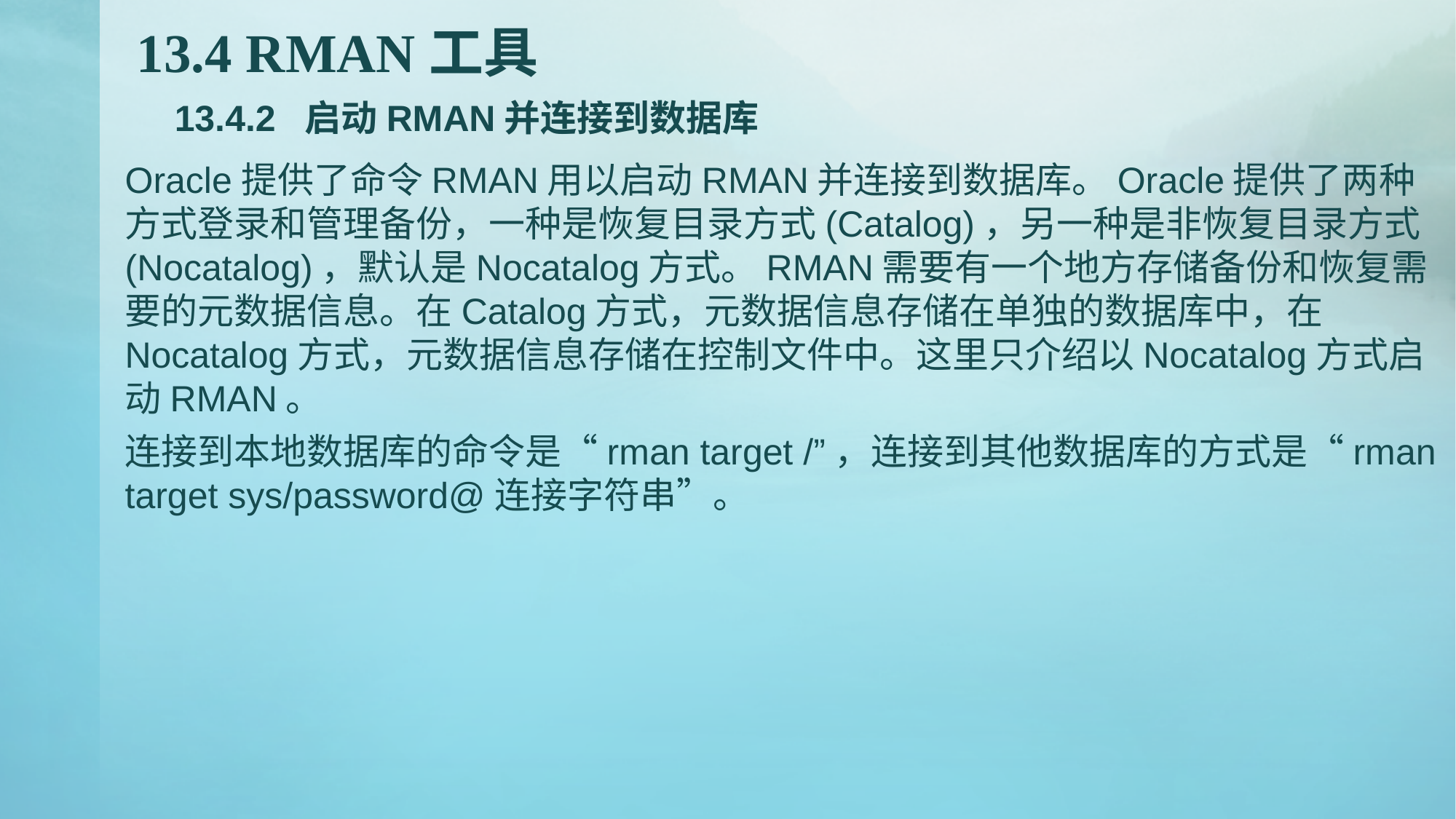

# 13.4 RMAN工具 13.4.2  启动RMAN并连接到数据库
Oracle提供了命令RMAN用以启动RMAN并连接到数据库。Oracle提供了两种方式登录和管理备份，一种是恢复目录方式(Catalog)，另一种是非恢复目录方式(Nocatalog)，默认是Nocatalog方式。RMAN需要有一个地方存储备份和恢复需要的元数据信息。在Catalog方式，元数据信息存储在单独的数据库中，在Nocatalog方式，元数据信息存储在控制文件中。这里只介绍以Nocatalog方式启动RMAN。
连接到本地数据库的命令是“rman target /”，连接到其他数据库的方式是“rman target sys/password@连接字符串”。